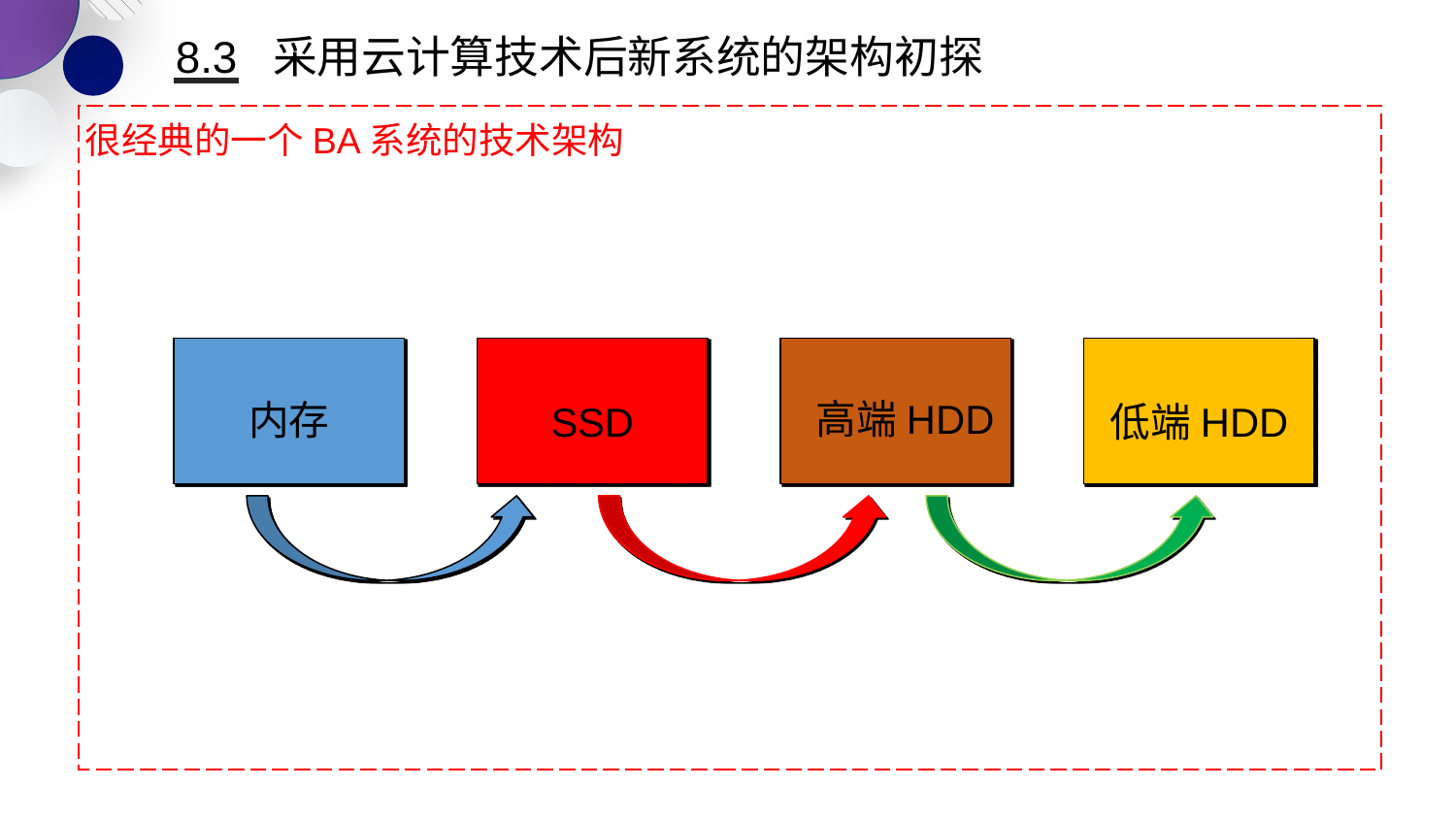

8.3  采用云计算技术后新系统的架构初探

很经典的一个BA系统的技术架构

内存

SSD

 高端HDD

低端HDD